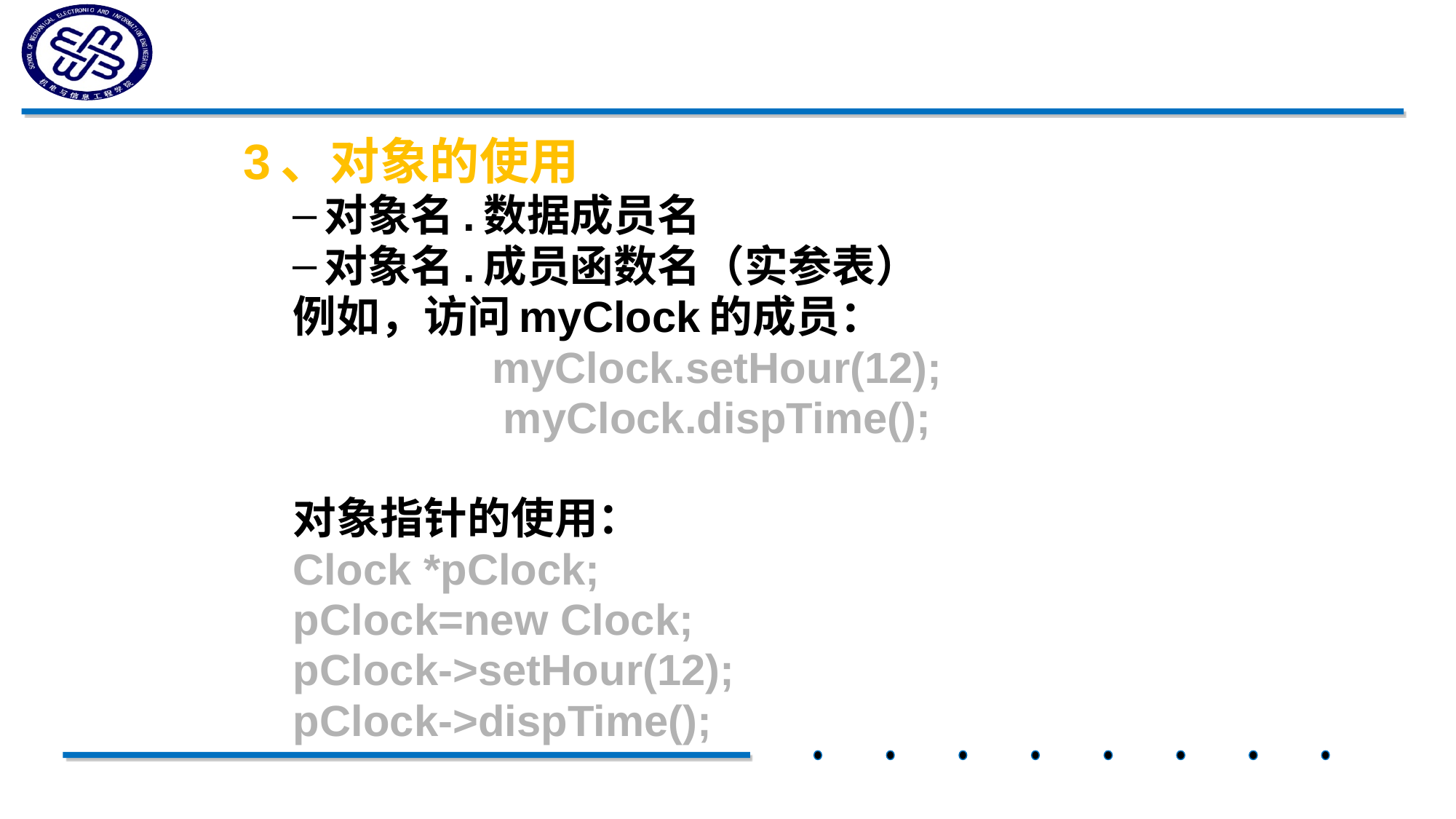

3、对象的使用
对象名.数据成员名
对象名.成员函数名（实参表）
例如，访问myClock的成员：
myClock.setHour(12);
myClock.dispTime();

对象指针的使用：
Clock *pClock;
pClock=new Clock;
pClock->setHour(12);
pClock->dispTime();